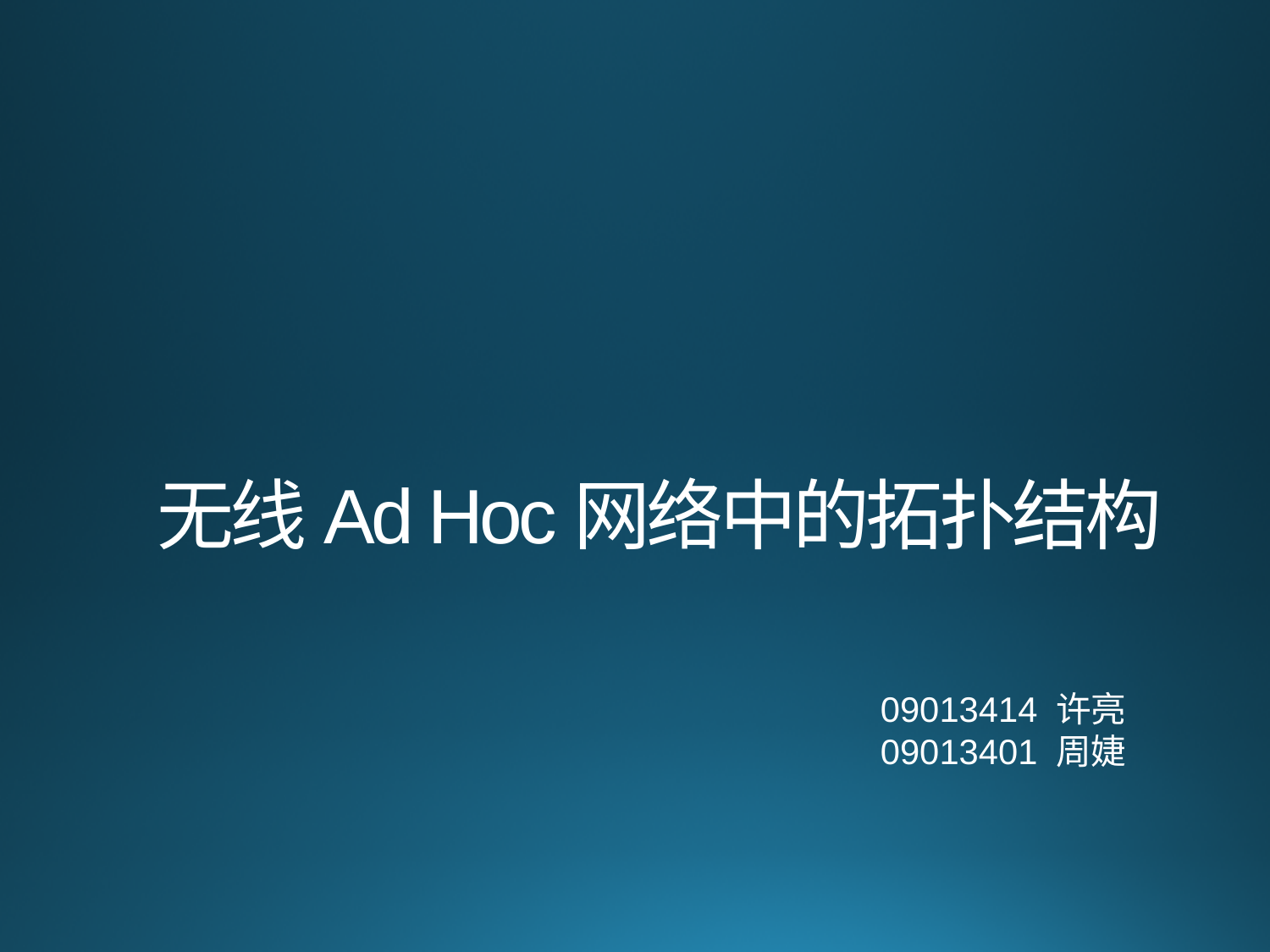

# 无线Ad Hoc网络中的拓扑结构
09013414 许亮
09013401 周婕